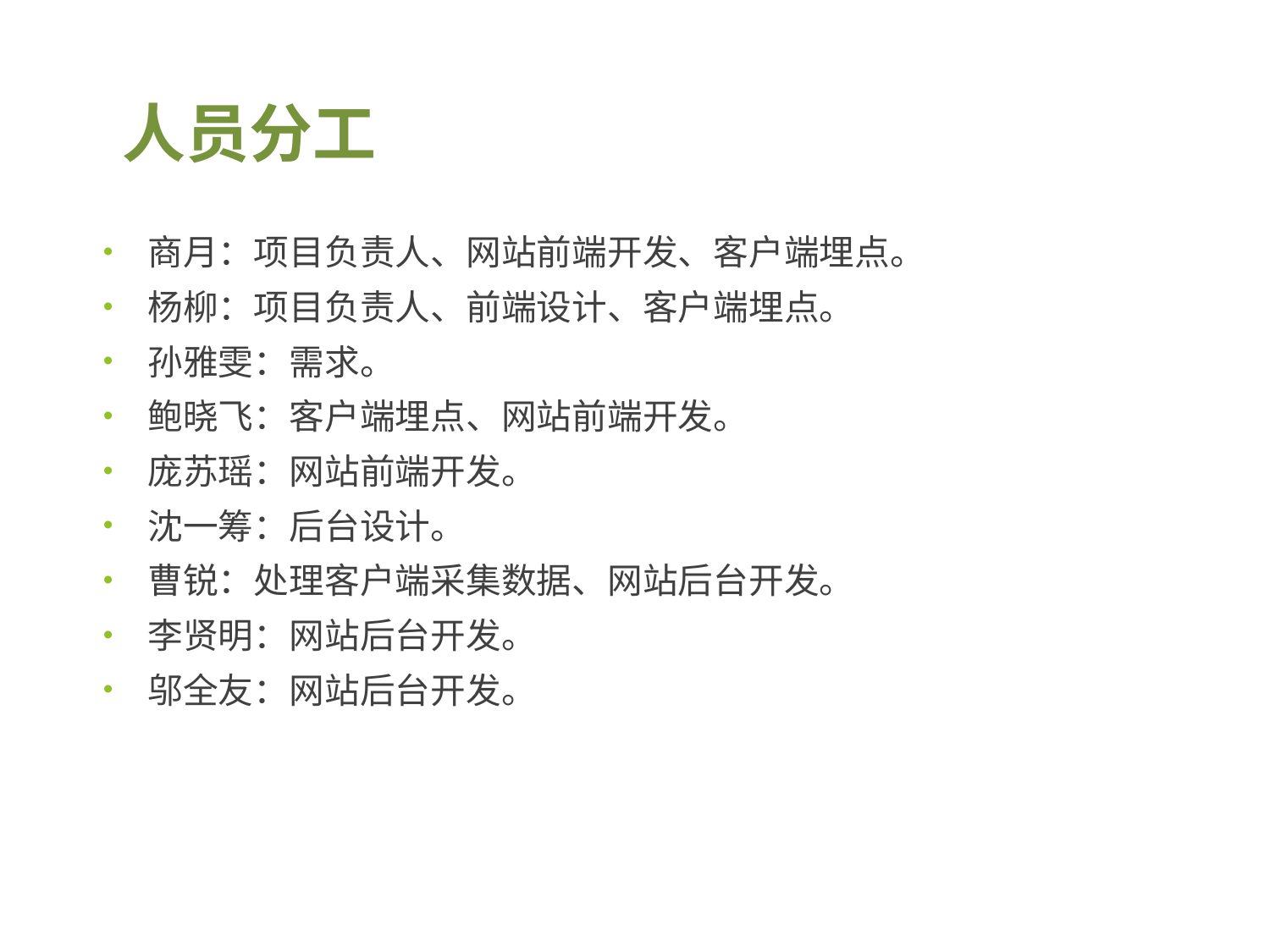

人员分工
商月：项目负责人、网站前端开发、客户端埋点。
杨柳：项目负责人、前端设计、客户端埋点。
孙雅雯：需求。
鲍晓飞：客户端埋点、网站前端开发。
庞苏瑶：网站前端开发。
沈一筹：后台设计。
曹锐：处理客户端采集数据、网站后台开发。
李贤明：网站后台开发。
邬全友：网站后台开发。